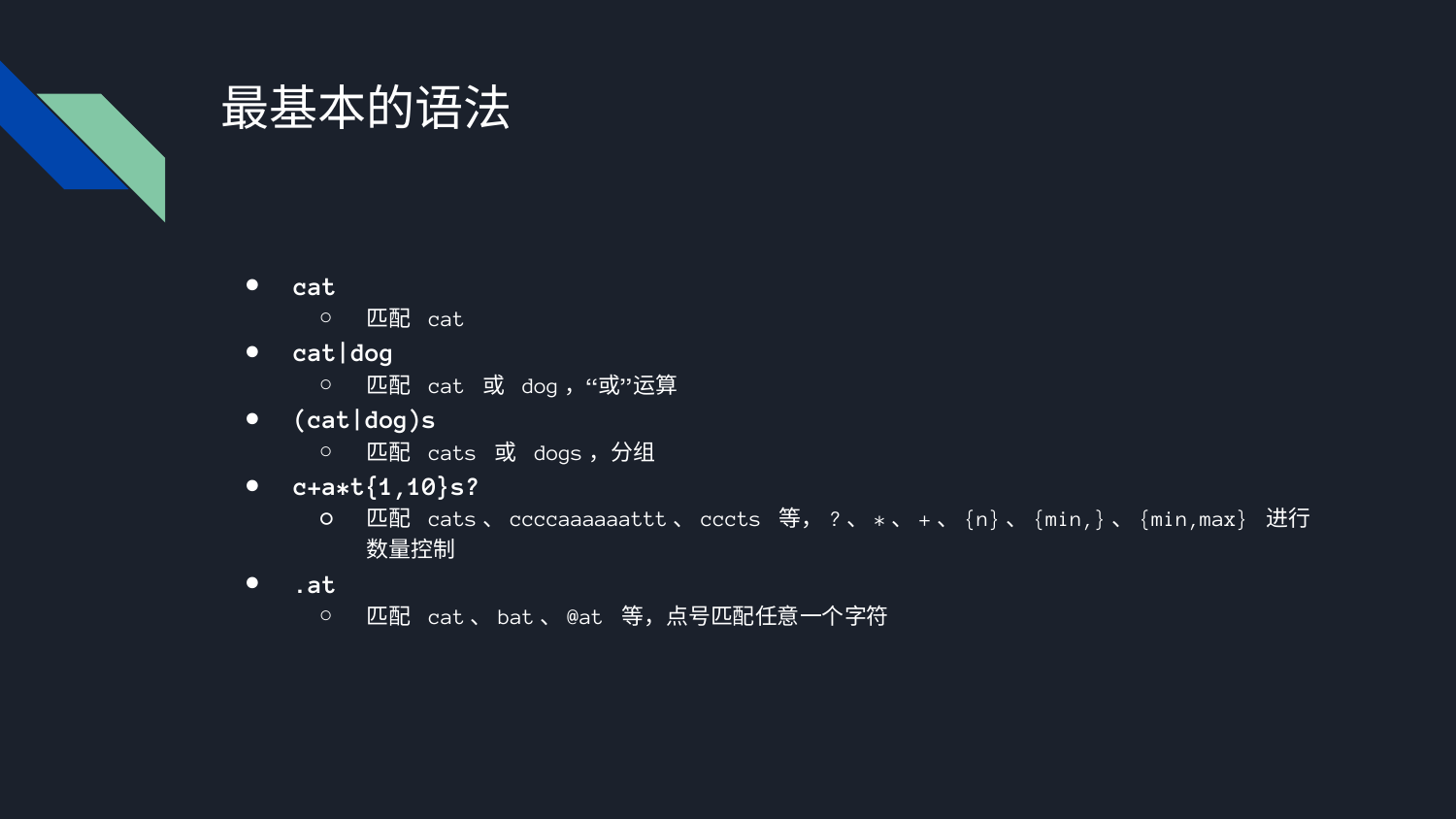

# 最基本的语法
cat
匹配 cat
cat|dog
匹配 cat 或 dog，“或”运算
(cat|dog)s
匹配 cats 或 dogs，分组
c+a*t{1,10}s?
匹配 cats、ccccaaaaaattt、cccts 等，?、*、+、{n}、{min,}、{min,max} 进行数量控制
.at
匹配 cat、bat、@at 等，点号匹配任意一个字符